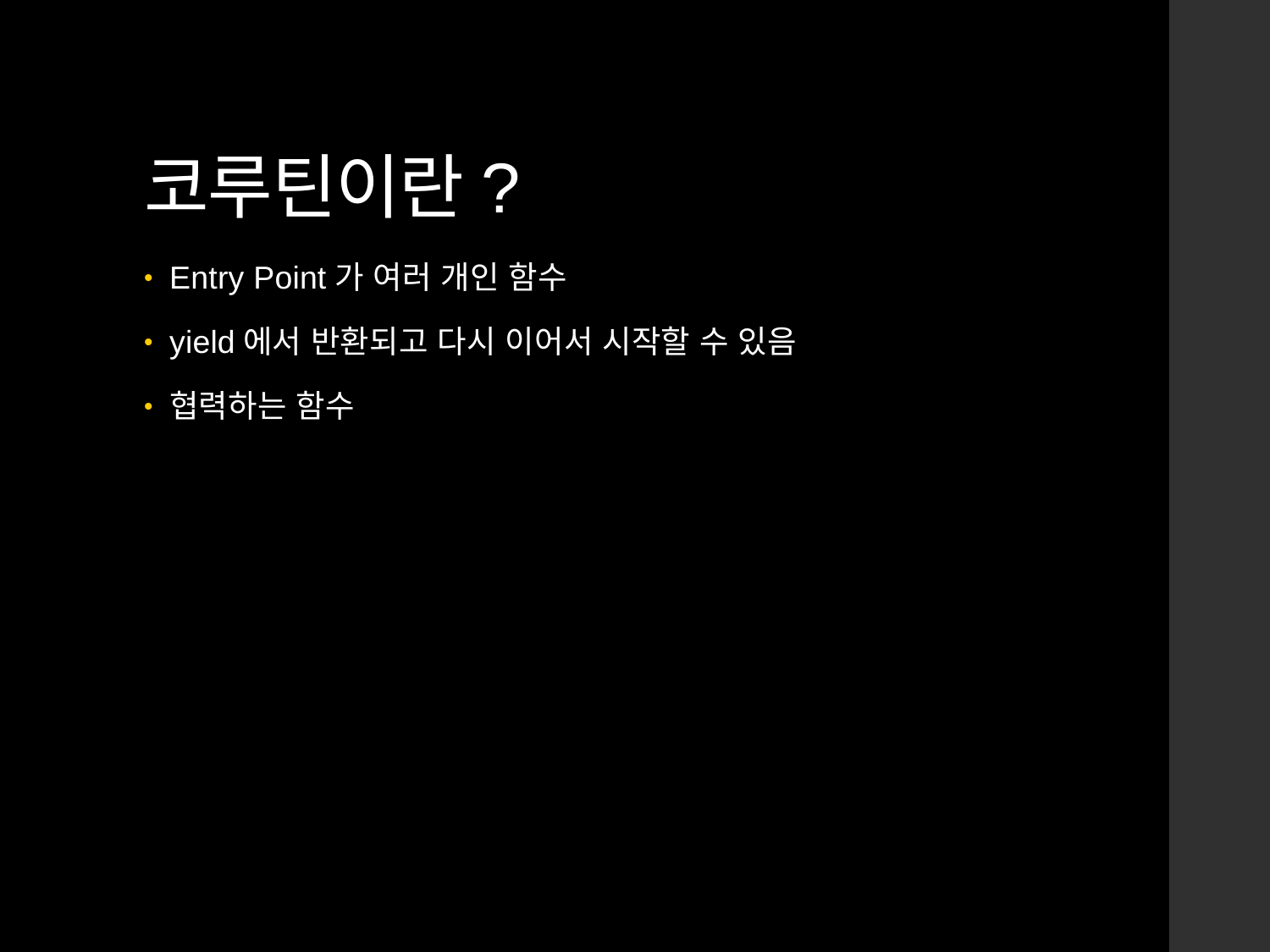

# 코루틴이란?
Entry Point가 여러 개인 함수
yield에서 반환되고 다시 이어서 시작할 수 있음
협력하는 함수